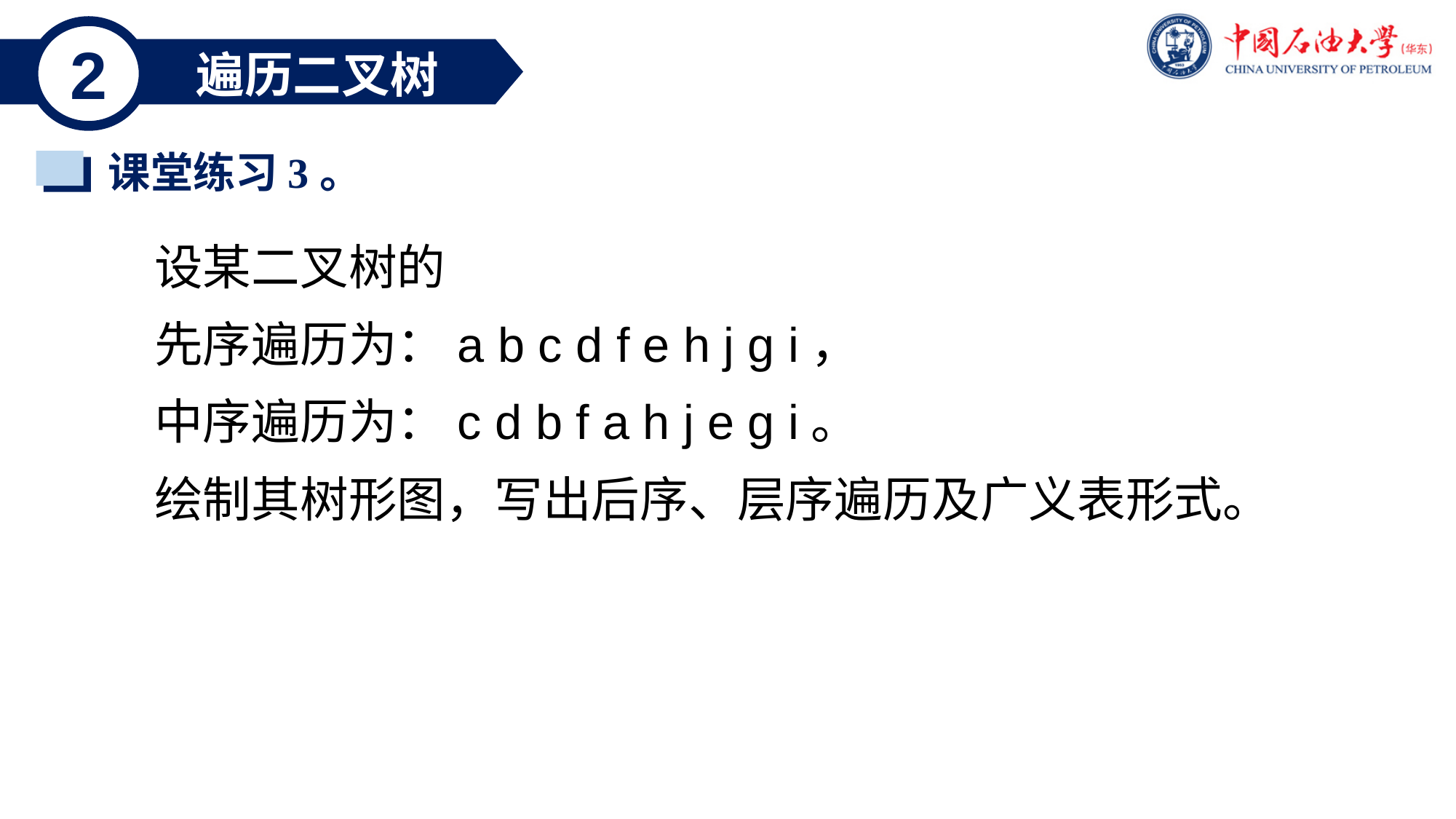

2
遍历二叉树
课堂练习3。

设某二叉树的
先序遍历为：a b c d f e h j g i，
中序遍历为：c d b f a h j e g i。
绘制其树形图，写出后序、层序遍历及广义表形式。